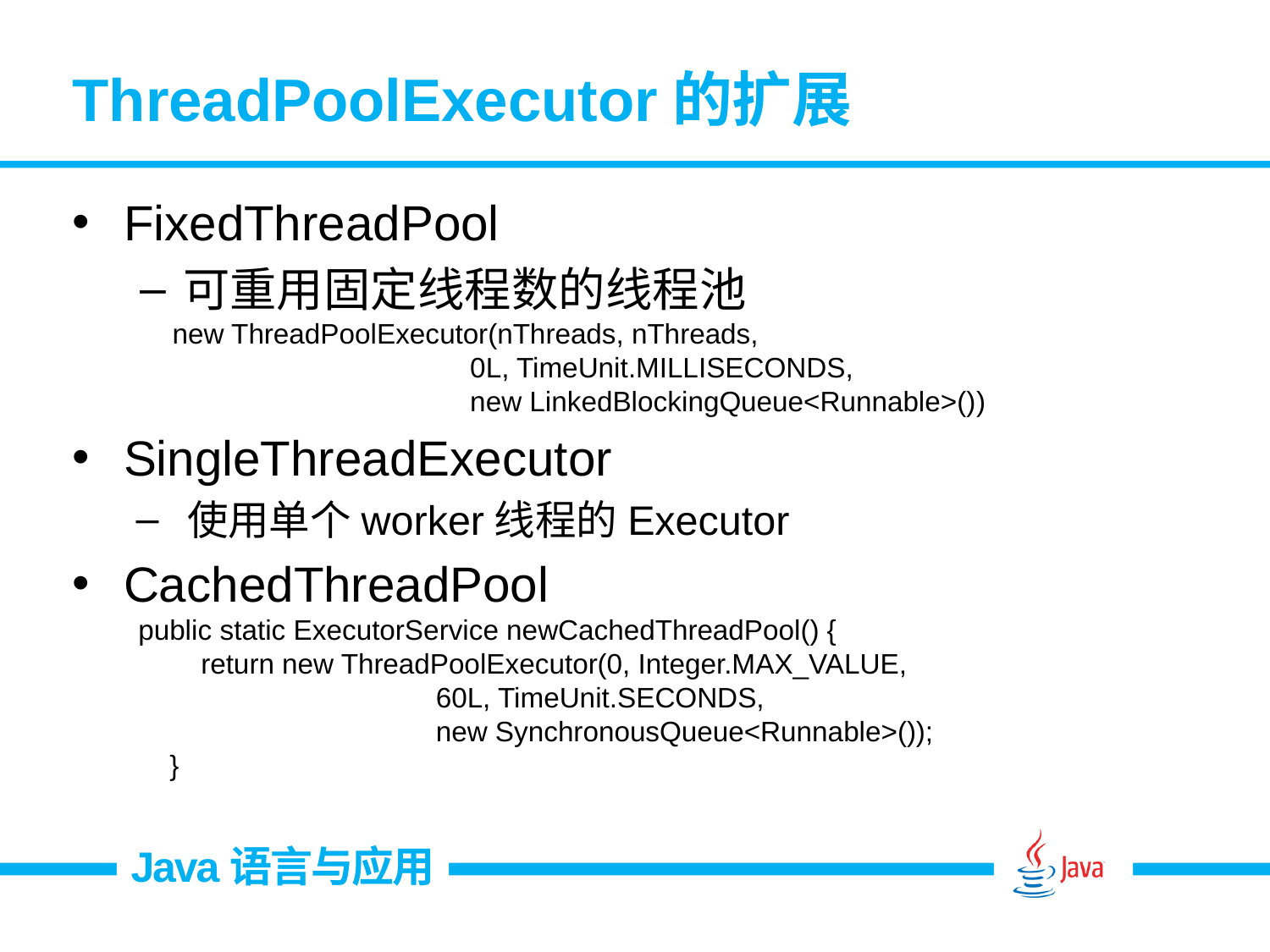

# ThreadPoolExecutor的扩展
FixedThreadPool
可重用固定线程数的线程池
new ThreadPoolExecutor(nThreads, nThreads,
                                      0L, TimeUnit.MILLISECONDS,
                                      new LinkedBlockingQueue<Runnable>())
SingleThreadExecutor
使用单个worker线程的Executor
CachedThreadPool
public static ExecutorService newCachedThreadPool() {
        return new ThreadPoolExecutor(0, Integer.MAX_VALUE,
                                      60L, TimeUnit.SECONDS,
                                      new SynchronousQueue<Runnable>());
    }